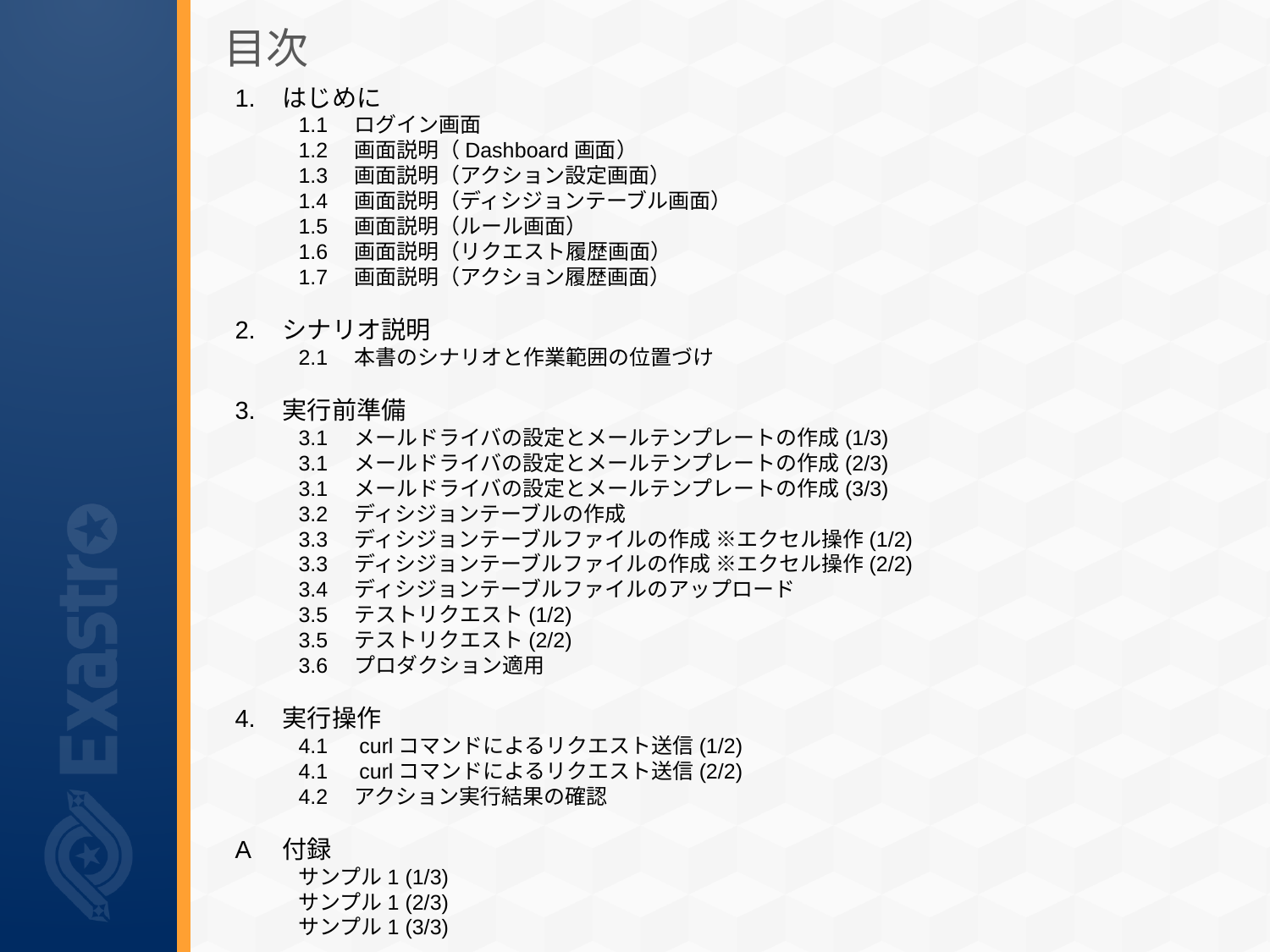

# 目次
はじめに
1.1　ログイン画面
1.2　画面説明（Dashboard画面）
1.3　画面説明（アクション設定画面）
1.4　画面説明（ディシジョンテーブル画面）
1.5　画面説明（ルール画面）
1.6　画面説明（リクエスト履歴画面）
1.7　画面説明（アクション履歴画面）

シナリオ説明
2.1　本書のシナリオと作業範囲の位置づけ

実行前準備
3.1　メールドライバの設定とメールテンプレートの作成(1/3)
3.1　メールドライバの設定とメールテンプレートの作成(2/3)
3.1　メールドライバの設定とメールテンプレートの作成(3/3)
3.2　ディシジョンテーブルの作成
3.3　ディシジョンテーブルファイルの作成 ※エクセル操作(1/2)
3.3　ディシジョンテーブルファイルの作成 ※エクセル操作(2/2)
3.4　ディシジョンテーブルファイルのアップロード
3.5　テストリクエスト(1/2)
3.5　テストリクエスト(2/2)
3.6　プロダクション適用

実行操作
4.1　curlコマンドによるリクエスト送信(1/2)
4.1　curlコマンドによるリクエスト送信(2/2)
4.2　アクション実行結果の確認

A　付録
サンプル1 (1/3)
サンプル1 (2/3)
サンプル1 (3/3)